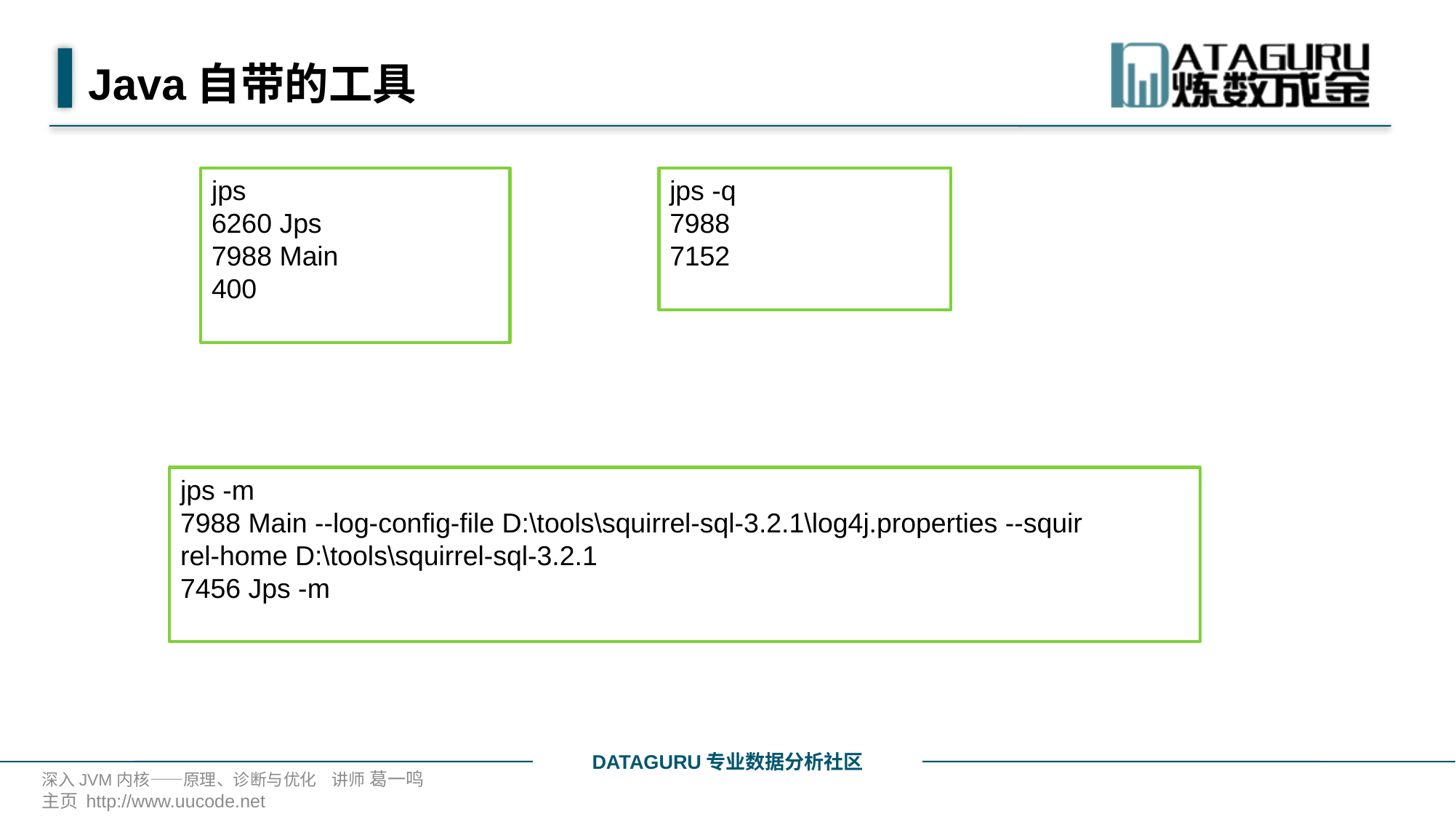

# Java自带的工具
jps
6260 Jps
7988 Main
400

jps -q
7988
7152

jps -m
7988 Main --log-config-file D:\tools\squirrel-sql-3.2.1\log4j.properties --squir
rel-home D:\tools\squirrel-sql-3.2.1
7456 Jps -m